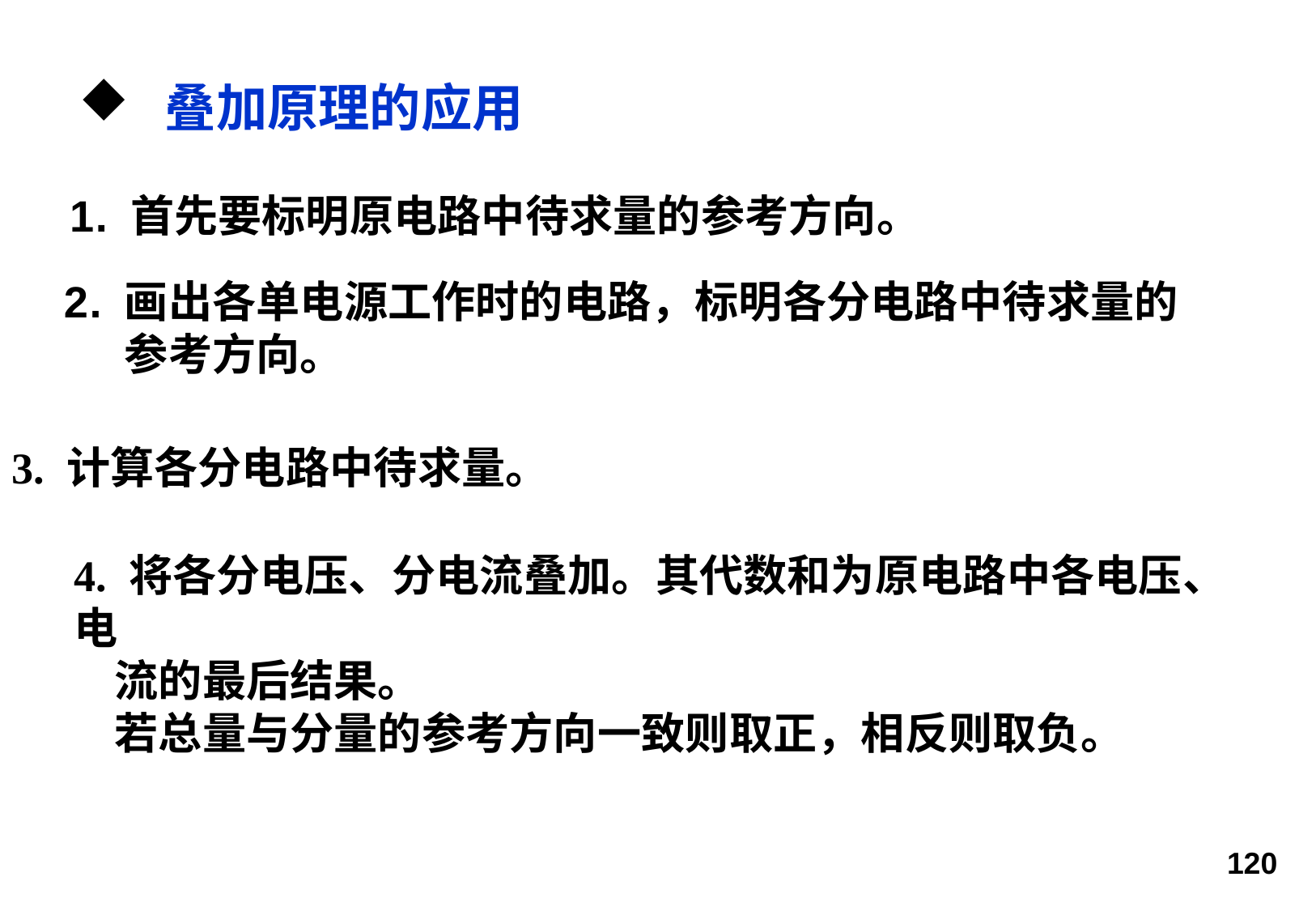

叠加原理的应用
首先要标明原电路中待求量的参考方向。
画出各单电源工作时的电路，标明各分电路中待求量的参考方向。
3. 计算各分电路中待求量。
4. 将各分电压、分电流叠加。其代数和为原电路中各电压、电
   流的最后结果。
   若总量与分量的参考方向一致则取正，相反则取负。